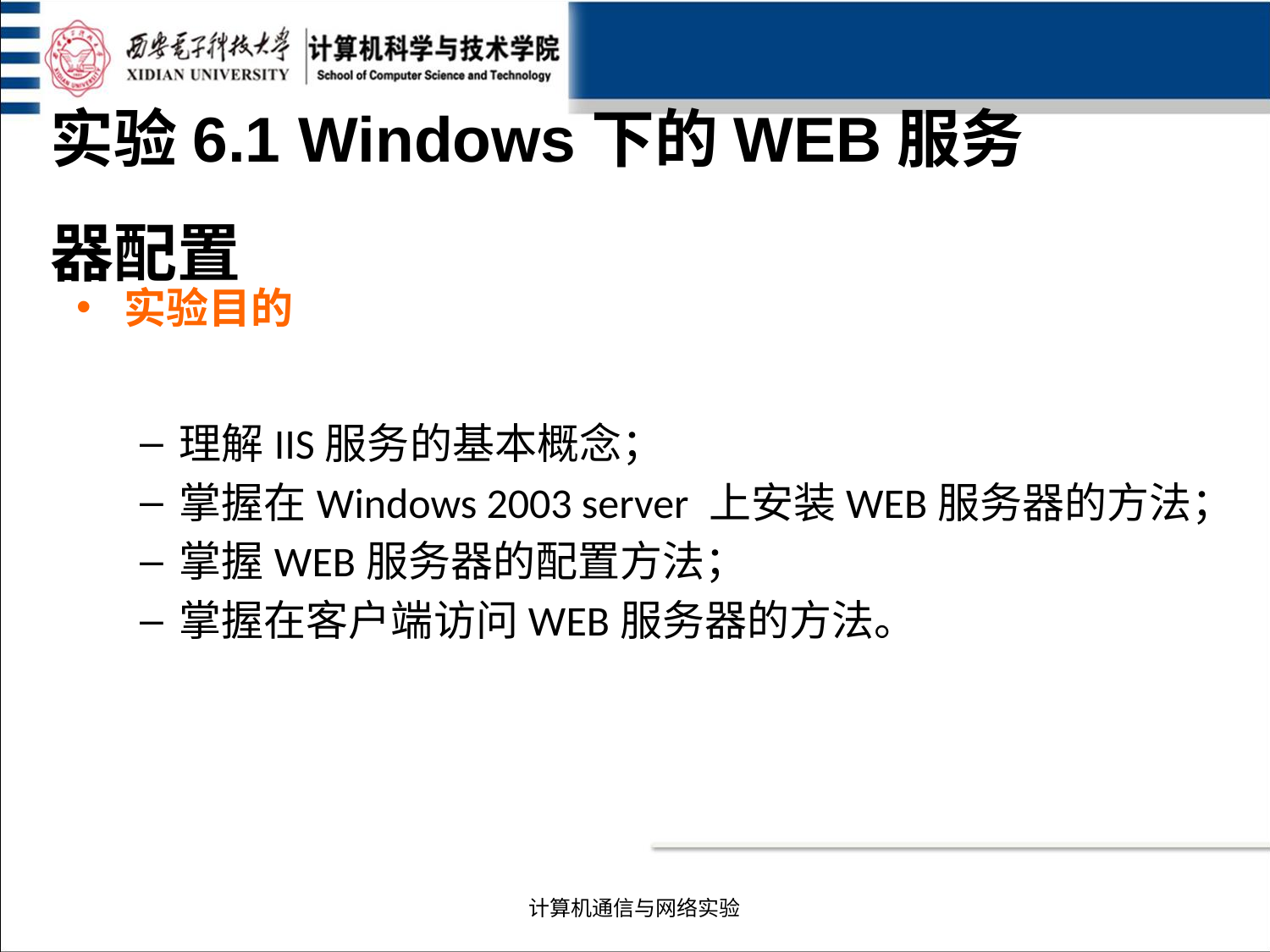

实验6.1 Windows下的WEB服务器配置
实验目的

理解IIS服务的基本概念；
掌握在Windows 2003 server 上安装WEB服务器的方法；
掌握WEB服务器的配置方法；
掌握在客户端访问WEB服务器的方法。
计算机通信与网络实验